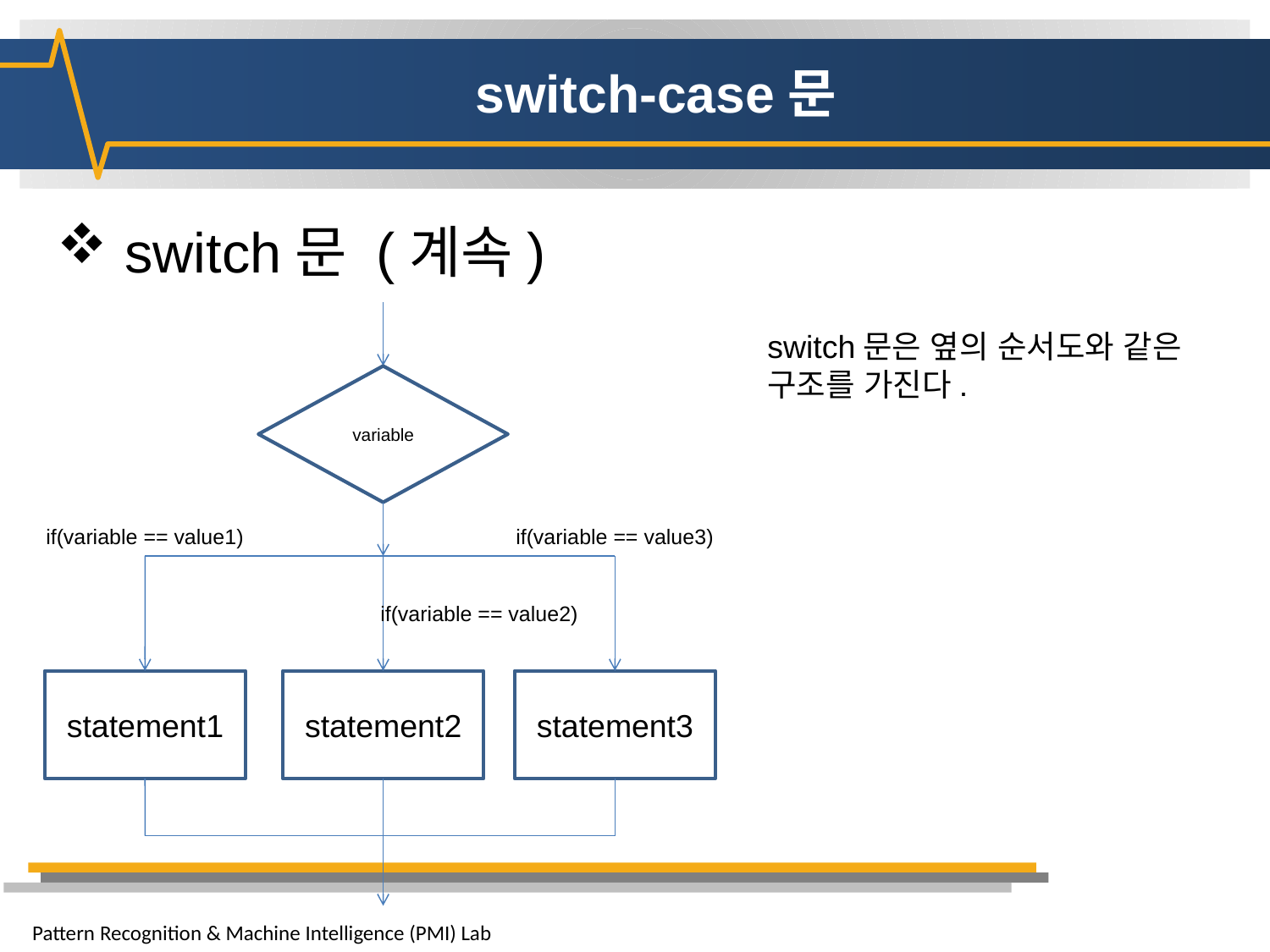

# switch-case문
 switch문 (계속)
switch문은 옆의 순서도와 같은
구조를 가진다.
variable
if(variable == value3)
if(variable == value1)
if(variable == value2)
statement1
statement2
statement3